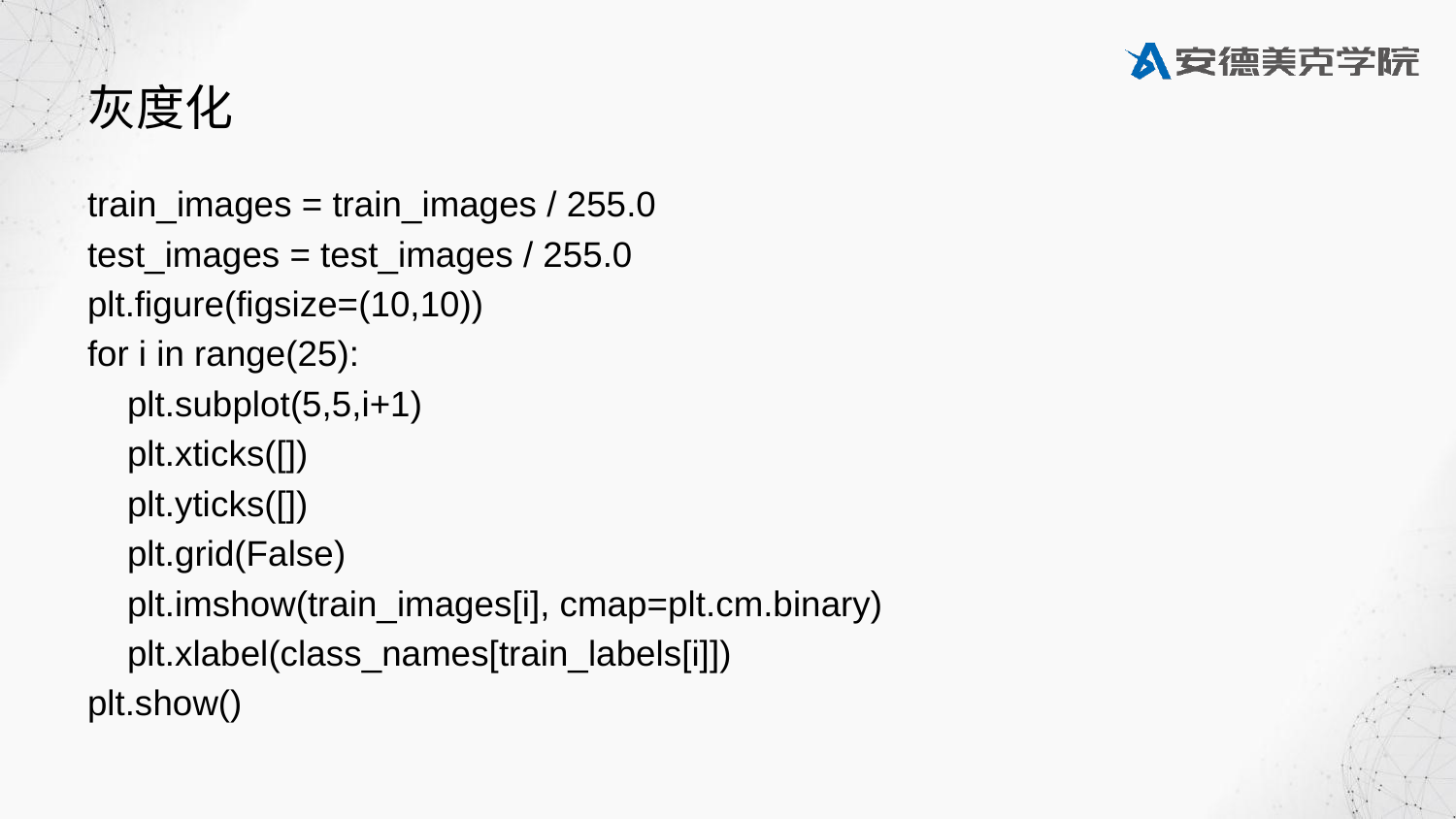

# 灰度化
train_images = train_images / 255.0
test_images = test_images / 255.0
plt.figure(figsize=(10,10))
for i in range(25):
    plt.subplot(5,5,i+1)
    plt.xticks([])
    plt.yticks([])
    plt.grid(False)
    plt.imshow(train_images[i], cmap=plt.cm.binary)
    plt.xlabel(class_names[train_labels[i]])
plt.show()